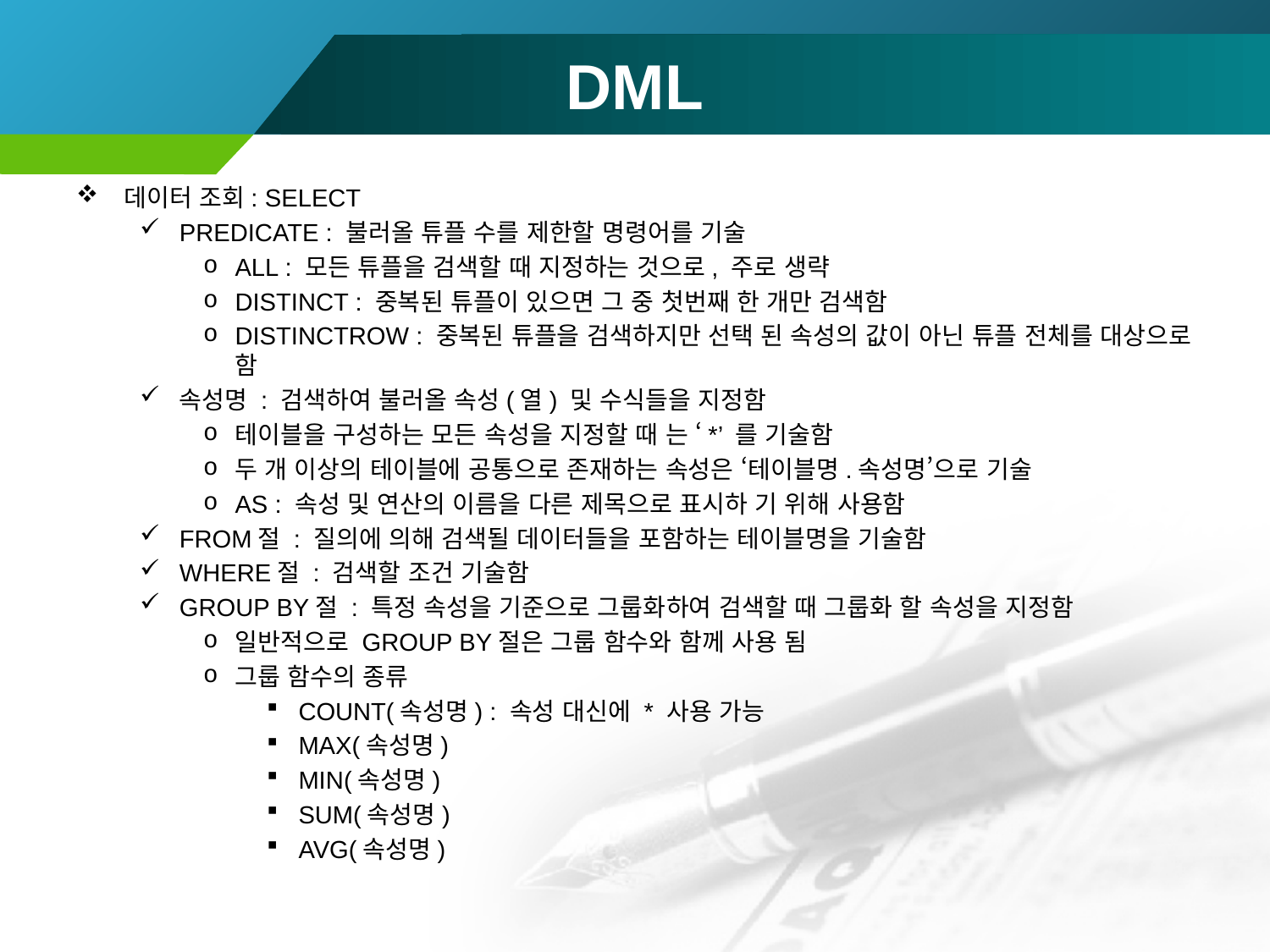

# DML
데이터 조회: SELECT
PREDICATE : 불러올 튜플 수를 제한할 명령어를 기술
ALL : 모든 튜플을 검색할 때 지정하는 것으로, 주로 생략
DISTINCT : 중복된 튜플이 있으면 그 중 첫번째 한 개만 검색함
DISTINCTROW : 중복된 튜플을 검색하지만 선택 된 속성의 값이 아닌 튜플 전체를 대상으로 함
속성명 : 검색하여 불러올 속성(열) 및 수식들을 지정함
테이블을 구성하는 모든 속성을 지정할 때 는 ‘*’ 를 기술함
두 개 이상의 테이블에 공통으로 존재하는 속성은 ‘테이블명.속성명’으로 기술
AS : 속성 및 연산의 이름을 다른 제목으로 표시하 기 위해 사용함
FROM절 : 질의에 의해 검색될 데이터들을 포함하는 테이블명을 기술함
WHERE절 : 검색할 조건 기술함
GROUP BY절 : 특정 속성을 기준으로 그룹화하여 검색할 때 그룹화 할 속성을 지정함
일반적으로 GROUP BY절은 그룹 함수와 함께 사용 됨
그룹 함수의 종류
COUNT(속성명) : 속성 대신에 * 사용 가능
MAX(속성명)
MIN(속성명)
SUM(속성명)
AVG(속성명)